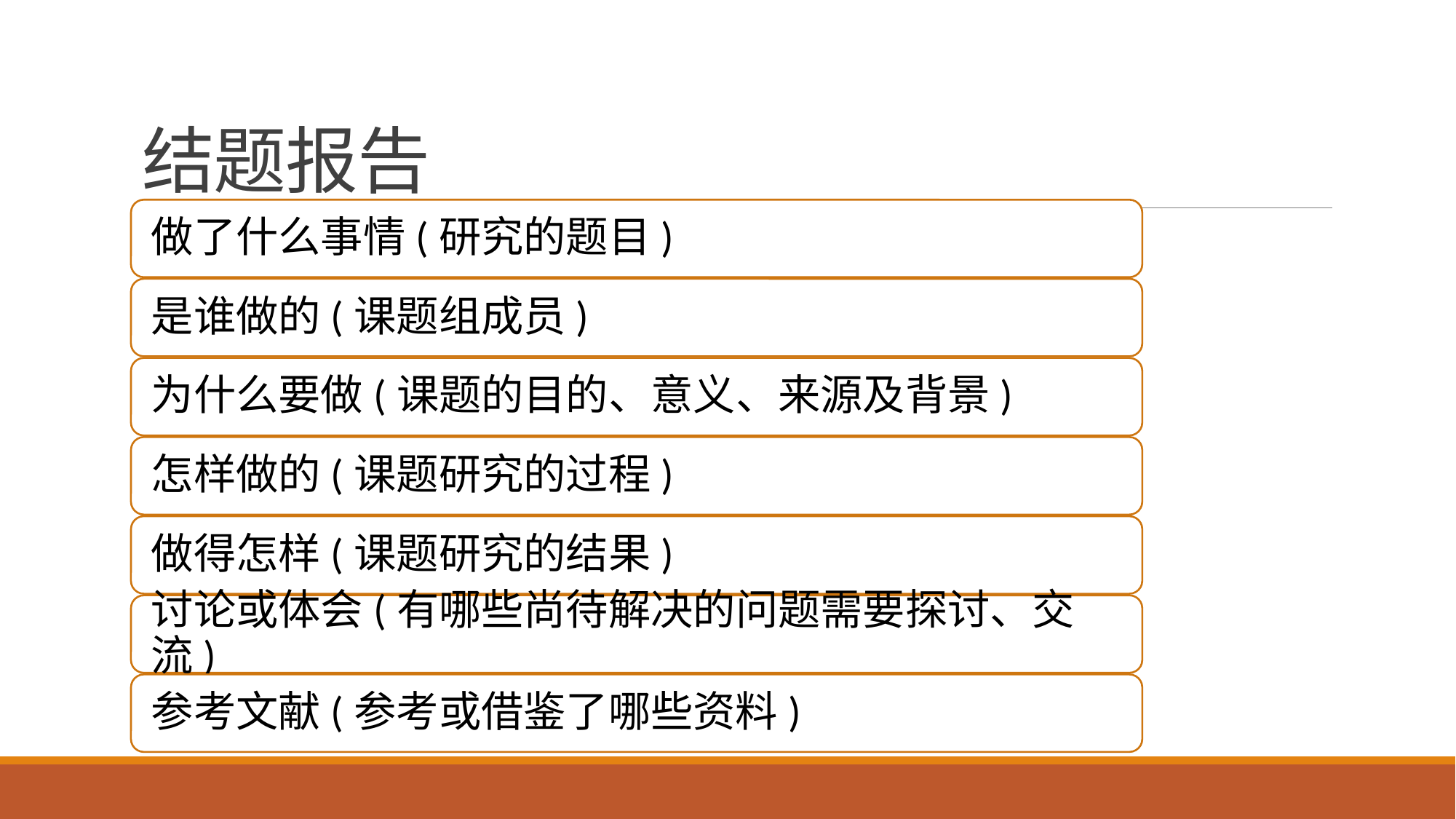

# 结题报告
做了什么事情(研究的题目)
是谁做的(课题组成员)
为什么要做(课题的目的、意义、来源及背景)
怎样做的(课题研究的过程)
做得怎样(课题研究的结果)
讨论或体会(有哪些尚待解决的问题需要探讨、交流)
参考文献(参考或借鉴了哪些资料)